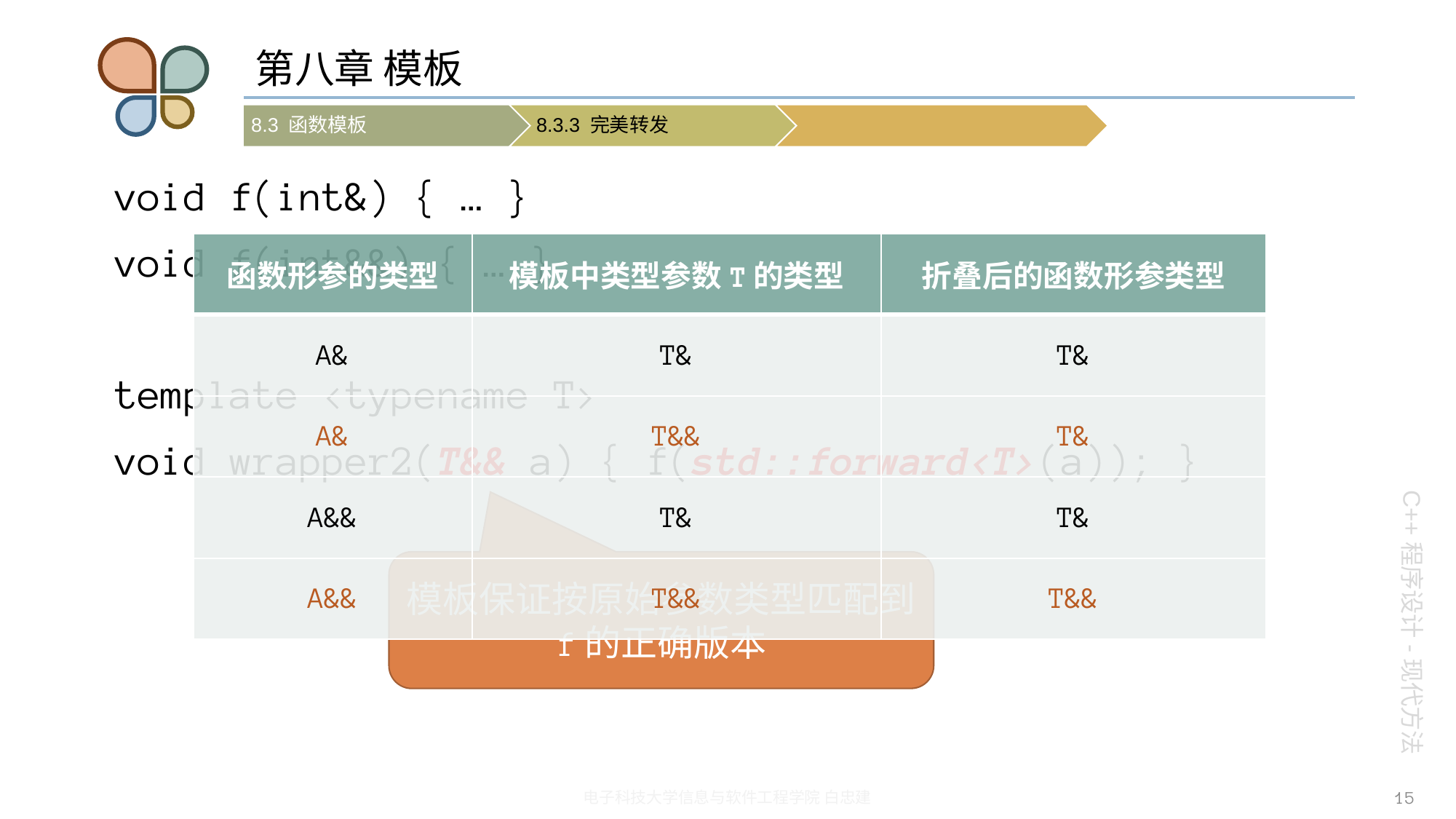

# 第八章 模板
8.3 函数模板
8.3.3 完美转发

void f(int&) { … }
void f(int&&) { … }

template <typename T>
void wrapper2(T&& a) { f(std::forward<T>(a)); }
| 函数形参的类型 | 模板中类型参数T的类型 | 折叠后的函数形参类型 |
| --- | --- | --- |
| A& | T& | T& |
| A& | T&& | T& |
| A&& | T& | T& |
| A&& | T&& | T&& |
模板保证按原始参数类型匹配到f的正确版本
15